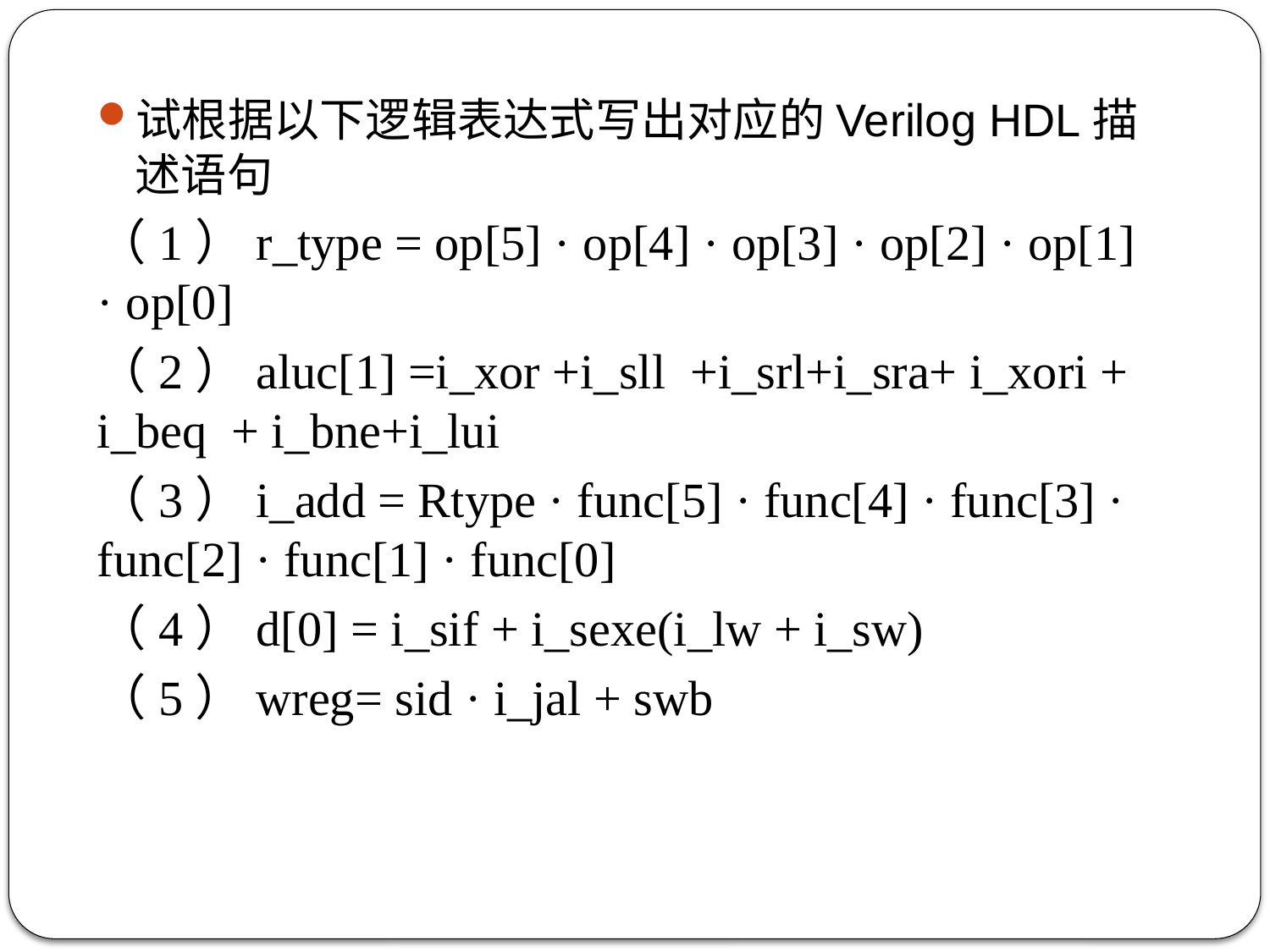

试根据以下逻辑表达式写出对应的Verilog HDL描述语句
（1）r_type = op[5] · op[4] · op[3] · op[2] · op[1] · op[0]
（2）aluc[1] =i_xor +i_sll  +i_srl+i_sra+ i_xori + i_beq  + i_bne+i_lui
（3）i_add = Rtype · func[5] · func[4] · func[3] · func[2] · func[1] · func[0]
（4）d[0] = i_sif + i_sexe(i_lw + i_sw)
（5）wreg= sid · i_jal + swb